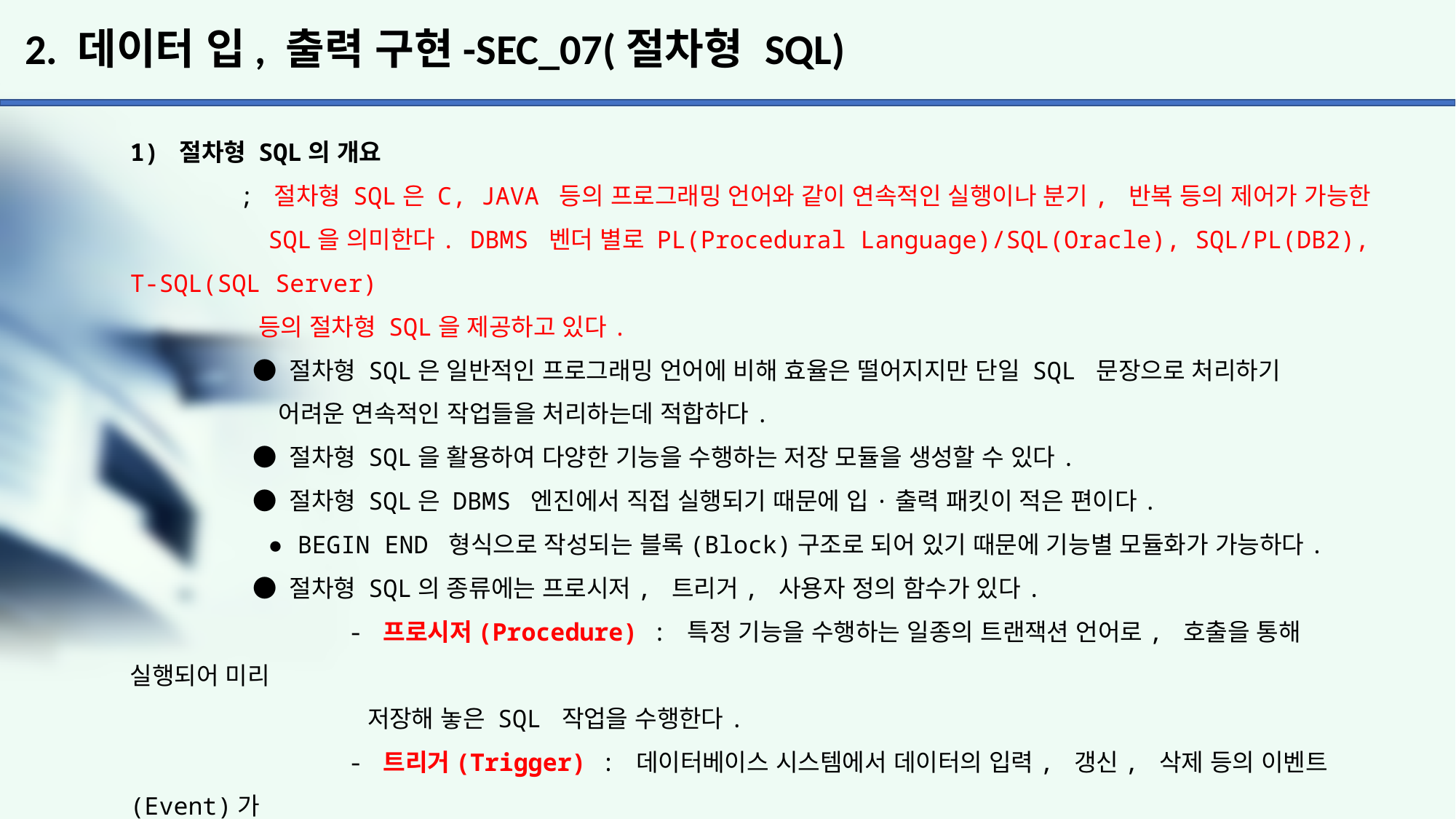

# 2. 데이터 입, 출력 구현-SEC_07(절차형 SQL)
1) 절차형 SQL의 개요
	; 절차형 SQL은 C, JAVA 등의 프로그래밍 언어와 같이 연속적인 실행이나 분기, 반복 등의 제어가 가능한
	  SQL을 의미한다. DBMS 벤더 별로 PL(Procedural Language)/SQL(Oracle), SQL/PL(DB2), T-SQL(SQL Server)
	  등의 절차형 SQL을 제공하고 있다.
	  ● 절차형 SQL은 일반적인 프로그래밍 언어에 비해 효율은 떨어지지만 단일 SQL 문장으로 처리하기
	     어려운 연속적인 작업들을 처리하는데 적합하다.
	  ● 절차형 SQL을 활용하여 다양한 기능을 수행하는 저장 모듈을 생성할 수 있다.
	  ● 절차형 SQL은 DBMS 엔진에서 직접 실행되기 때문에 입·출력 패킷이 적은 편이다.
	  ● BEGIN END 형식으로 작성되는 블록(Block)구조로 되어 있기 때문에 기능별 모듈화가 가능하다.
	  ● 절차형 SQL의 종류에는 프로시저, 트리거, 사용자 정의 함수가 있다.
		- 프로시저(Procedure) : 특정 기능을 수행하는 일종의 트랜잭션 언어로, 호출을 통해 실행되어 미리
		  저장해 놓은 SQL 작업을 수행한다.
		- 트리거(Trigger) : 데이터베이스 시스템에서 데이터의 입력, 갱신, 삭제 등의 이벤트(Event)가
		  발생할 때마다 관련 작업이 자동으로 수행된다.
		- 사용자 정의 함수 : 프로시저와 유사하게 SQL을 사용하여 일련의 작업을 연속적으로 처리하며,
		  종료 시 예약어 Return을 사용하여 처리 결과를 단일 값으로 반환한다.